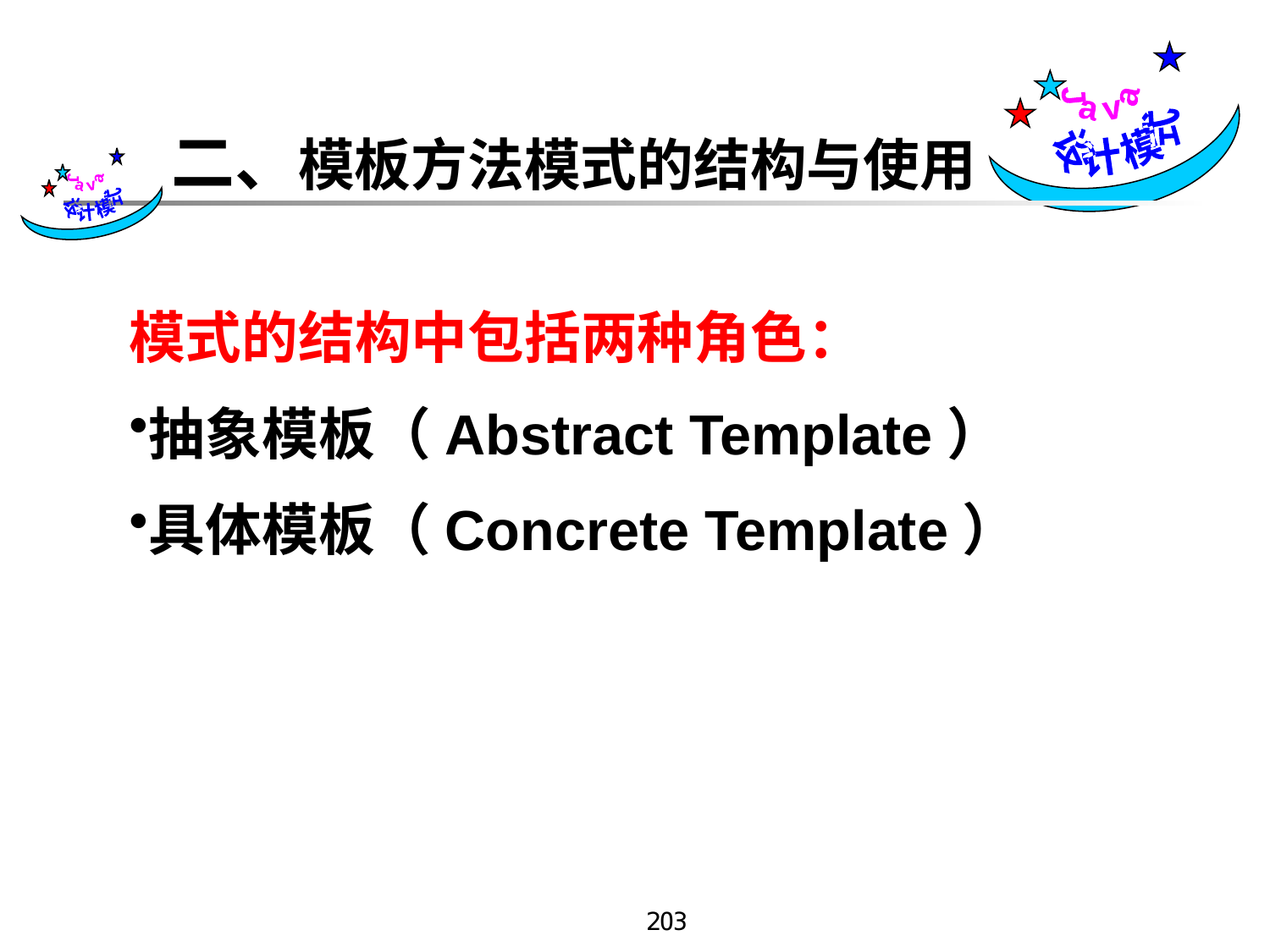

Java
设计模式

二、模板方法模式的结构与使用

  Java
设计模式

模式的结构中包括两种角色：
抽象模板（Abstract Template）
具体模板（Concrete Template）

203